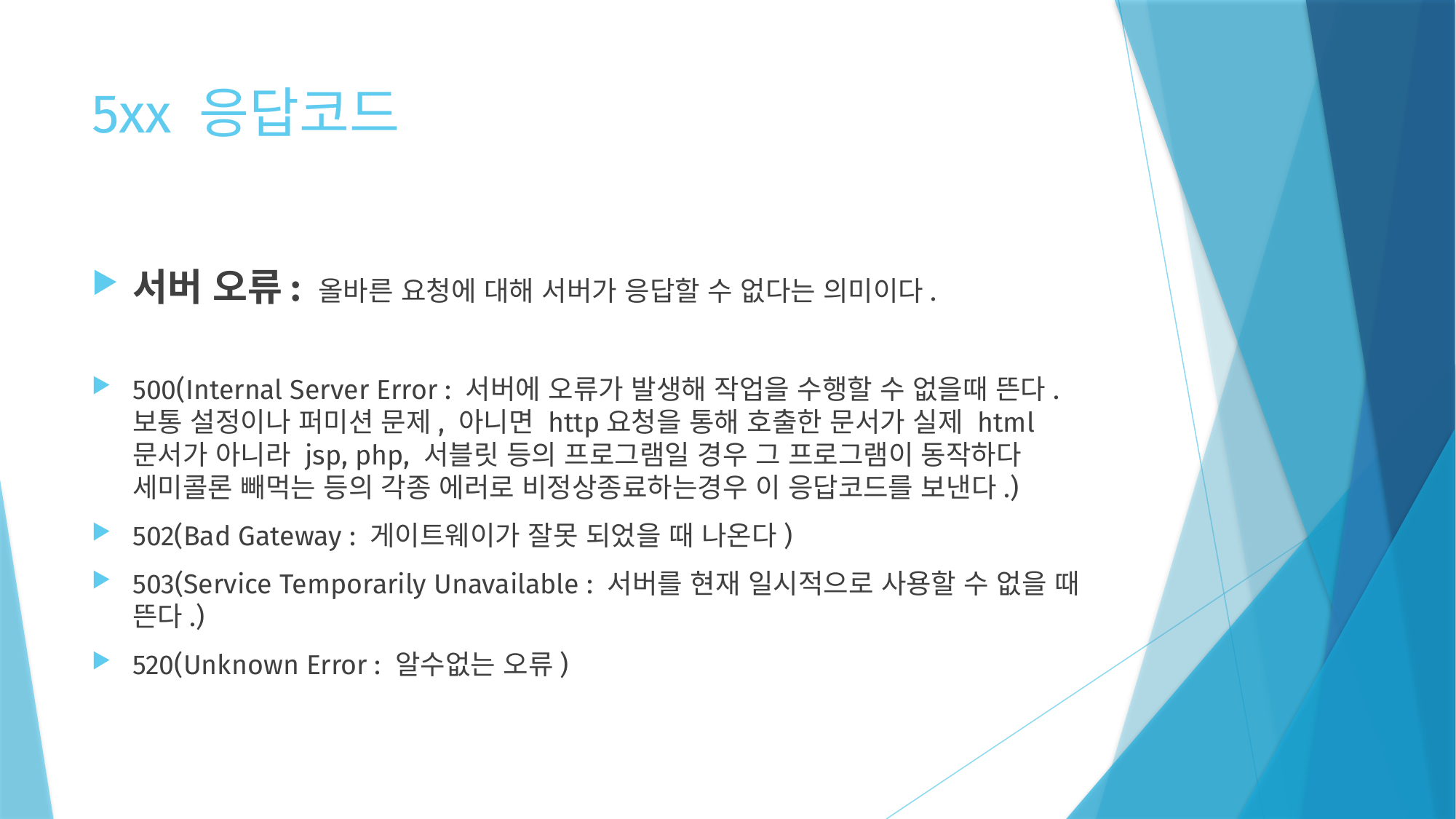

# 5xx 응답코드
서버 오류: 올바른 요청에 대해 서버가 응답할 수 없다는 의미이다.

500(Internal Server Error : 서버에 오류가 발생해 작업을 수행할 수 없을때 뜬다. 보통 설정이나 퍼미션 문제, 아니면 http요청을 통해 호출한 문서가 실제 html 문서가 아니라 jsp, php, 서블릿 등의 프로그램일 경우 그 프로그램이 동작하다 세미콜론 빼먹는 등의 각종 에러로 비정상종료하는경우 이 응답코드를 보낸다.)
502(Bad Gateway : 게이트웨이가 잘못 되었을 때 나온다)
503(Service Temporarily Unavailable : 서버를 현재 일시적으로 사용할 수 없을 때 뜬다.)
520(Unknown Error : 알수없는 오류)